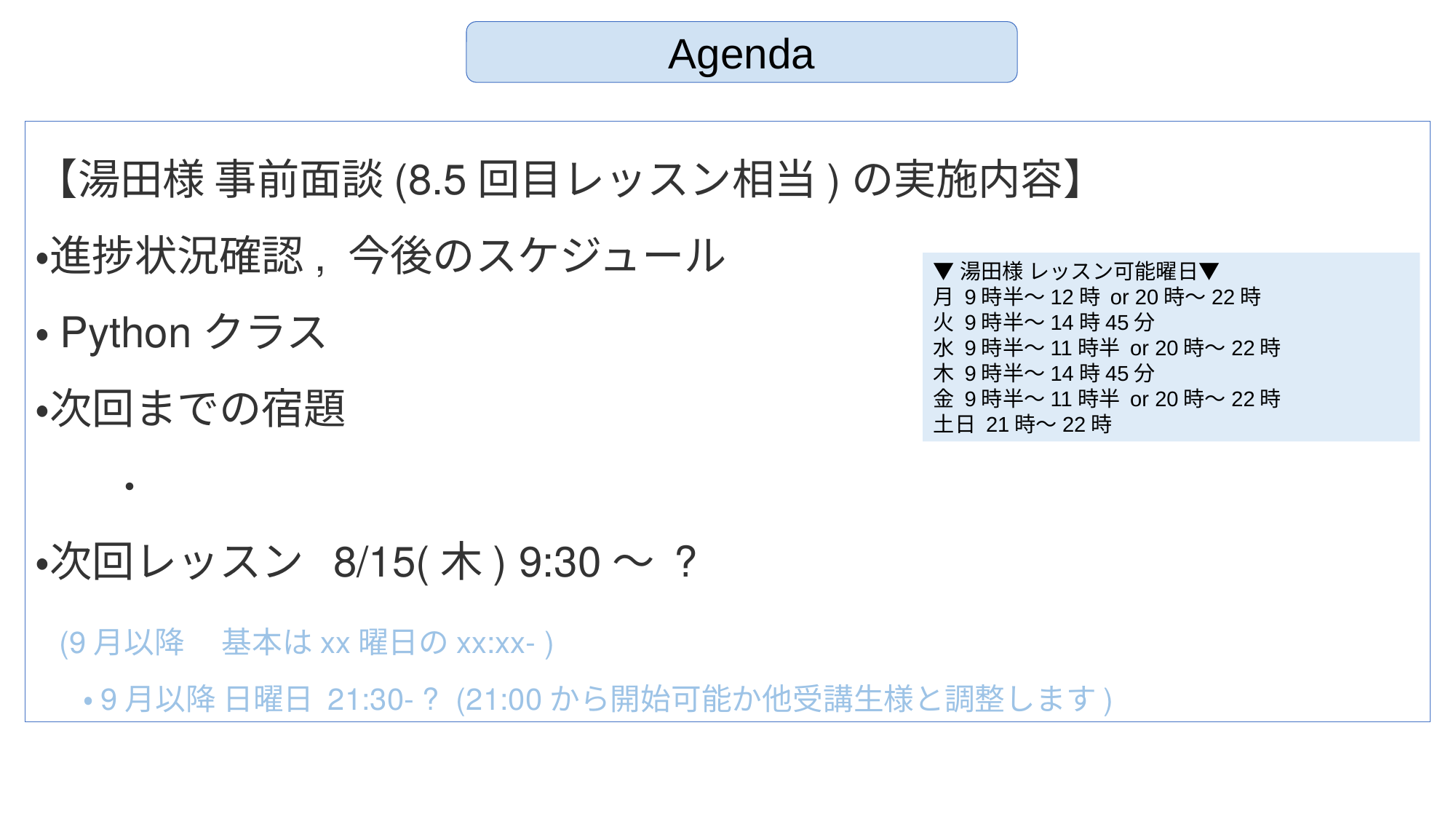

Agenda
【湯田様 事前面談(8.5回目レッスン相当)の実施内容】
・進捗状況確認, 今後のスケジュール
・Pythonクラス
・次回までの宿題
       ・
・次回レッスン  8/15(木) 9:30～ ?
  (9月以降 　基本はxx曜日のxx:xx- )
      ・9月以降 日曜日 21:30- ?  (21:00から開始可能か他受講生様と調整します)
▼湯田様 レッスン可能曜日▼
月 9時半〜12時 or 20時〜22時
火 9時半〜14時45分
水 9時半〜11時半 or 20時〜22時
木 9時半〜14時45分
金 9時半〜11時半 or 20時〜22時
土日 21時〜22時